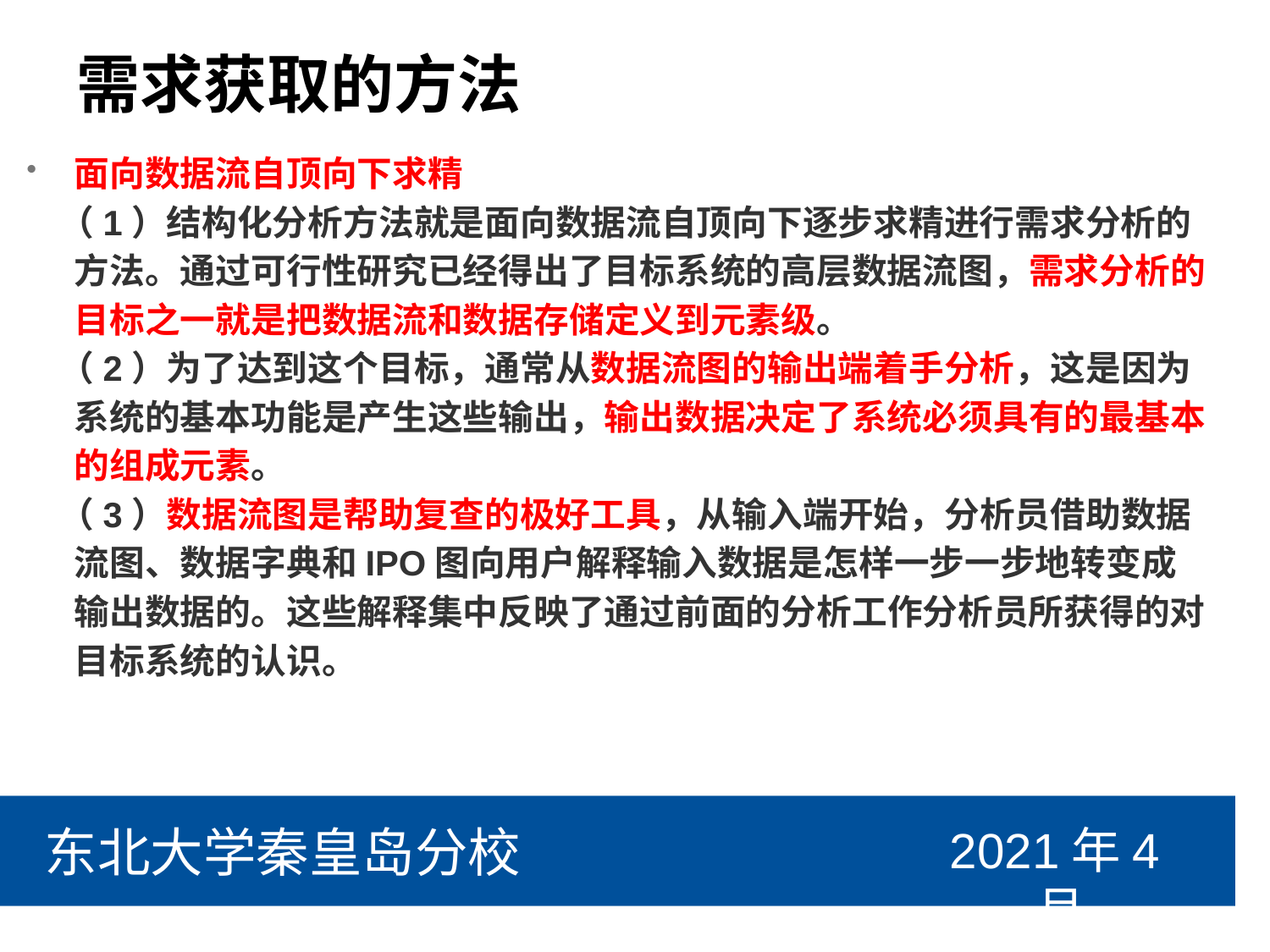

# 需求获取的方法
面向数据流自顶向下求精
   （1）结构化分析方法就是面向数据流自顶向下逐步求精进行需求分析的方法。通过可行性研究已经得出了目标系统的高层数据流图，需求分析的目标之一就是把数据流和数据存储定义到元素级。
   （2）为了达到这个目标，通常从数据流图的输出端着手分析，这是因为系统的基本功能是产生这些输出，输出数据决定了系统必须具有的最基本的组成元素。
   （3）数据流图是帮助复查的极好工具，从输入端开始，分析员借助数据流图、数据字典和IPO图向用户解释输入数据是怎样一步一步地转变成输出数据的。这些解释集中反映了通过前面的分析工作分析员所获得的对目标系统的认识。